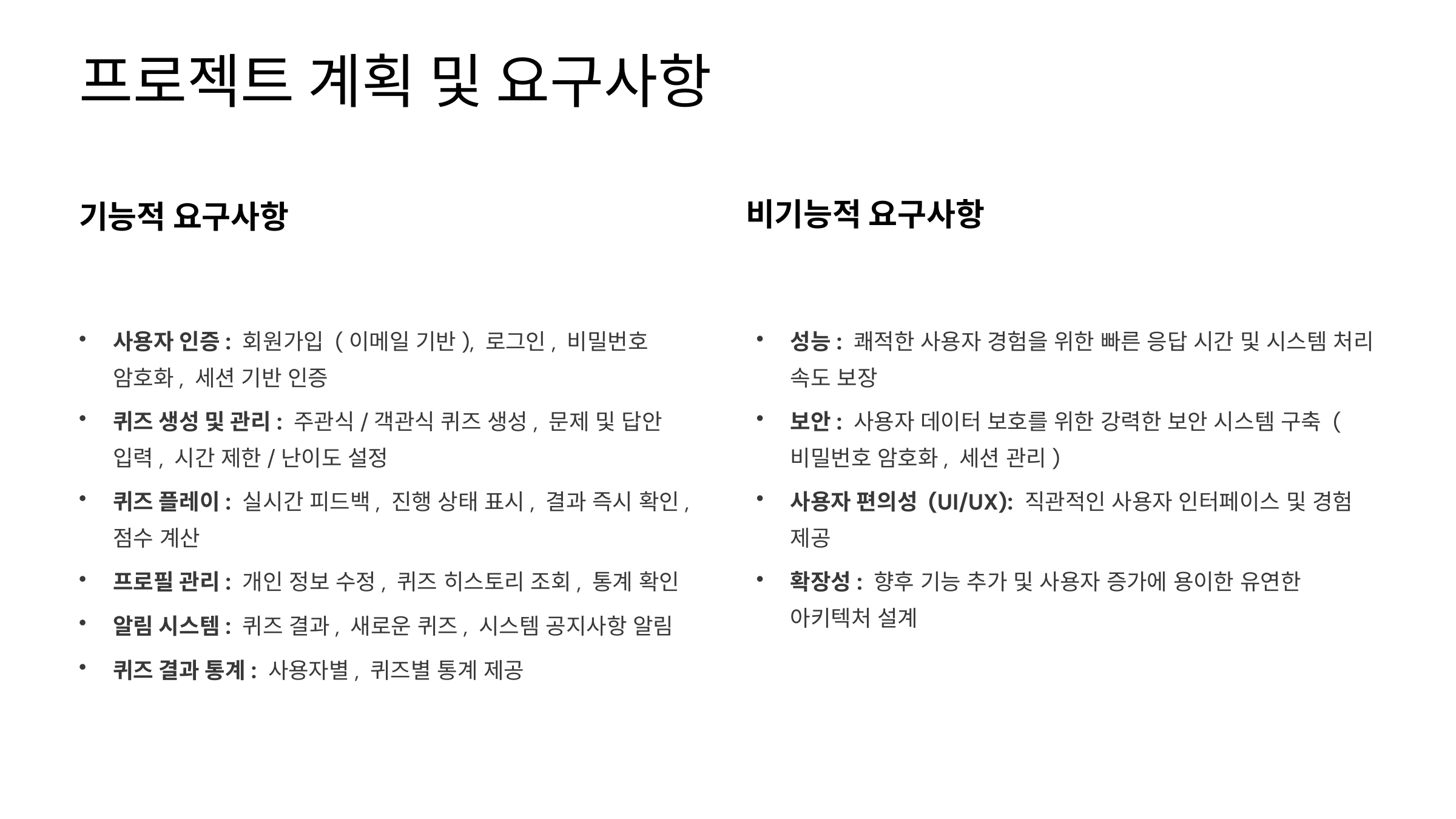

프로젝트 계획 및 요구사항
비기능적 요구사항
기능적 요구사항
사용자 인증: 회원가입 (이메일 기반), 로그인, 비밀번호 암호화, 세션 기반 인증
성능: 쾌적한 사용자 경험을 위한 빠른 응답 시간 및 시스템 처리 속도 보장
퀴즈 생성 및 관리: 주관식/객관식 퀴즈 생성, 문제 및 답안 입력, 시간 제한/난이도 설정
보안: 사용자 데이터 보호를 위한 강력한 보안 시스템 구축 (비밀번호 암호화, 세션 관리)
퀴즈 플레이: 실시간 피드백, 진행 상태 표시, 결과 즉시 확인, 점수 계산
사용자 편의성 (UI/UX): 직관적인 사용자 인터페이스 및 경험 제공
프로필 관리: 개인 정보 수정, 퀴즈 히스토리 조회, 통계 확인
확장성: 향후 기능 추가 및 사용자 증가에 용이한 유연한 아키텍처 설계
알림 시스템: 퀴즈 결과, 새로운 퀴즈, 시스템 공지사항 알림
퀴즈 결과 통계: 사용자별, 퀴즈별 통계 제공